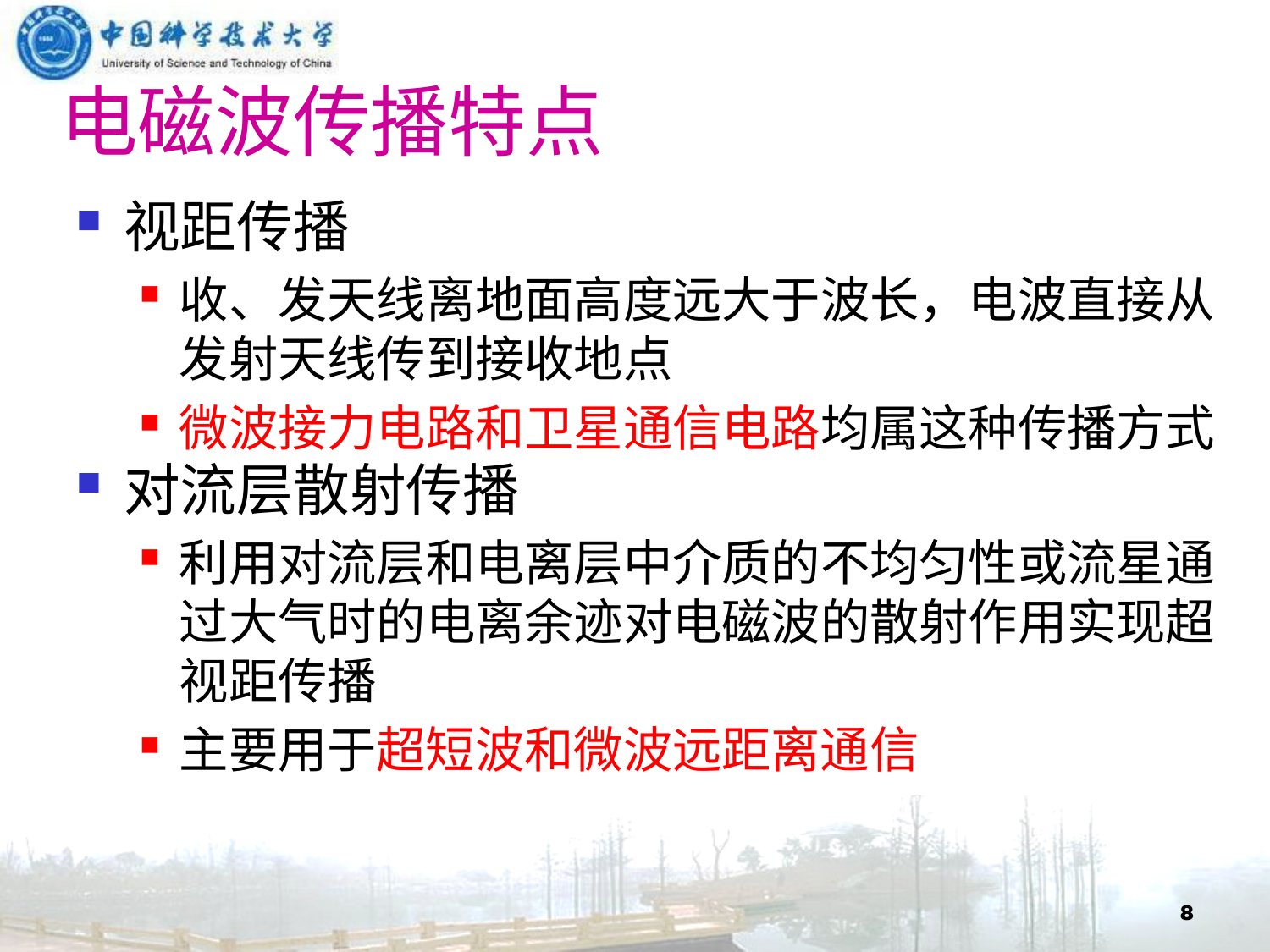

#
电磁波传播特点

视距传播
收、发天线离地面高度远大于波长，电波直接从发射天线传到接收地点
微波接力电路和卫星通信电路均属这种传播方式
对流层散射传播
利用对流层和电离层中介质的不均匀性或流星通过大气时的电离余迹对电磁波的散射作用实现超视距传播
主要用于超短波和微波远距离通信
8